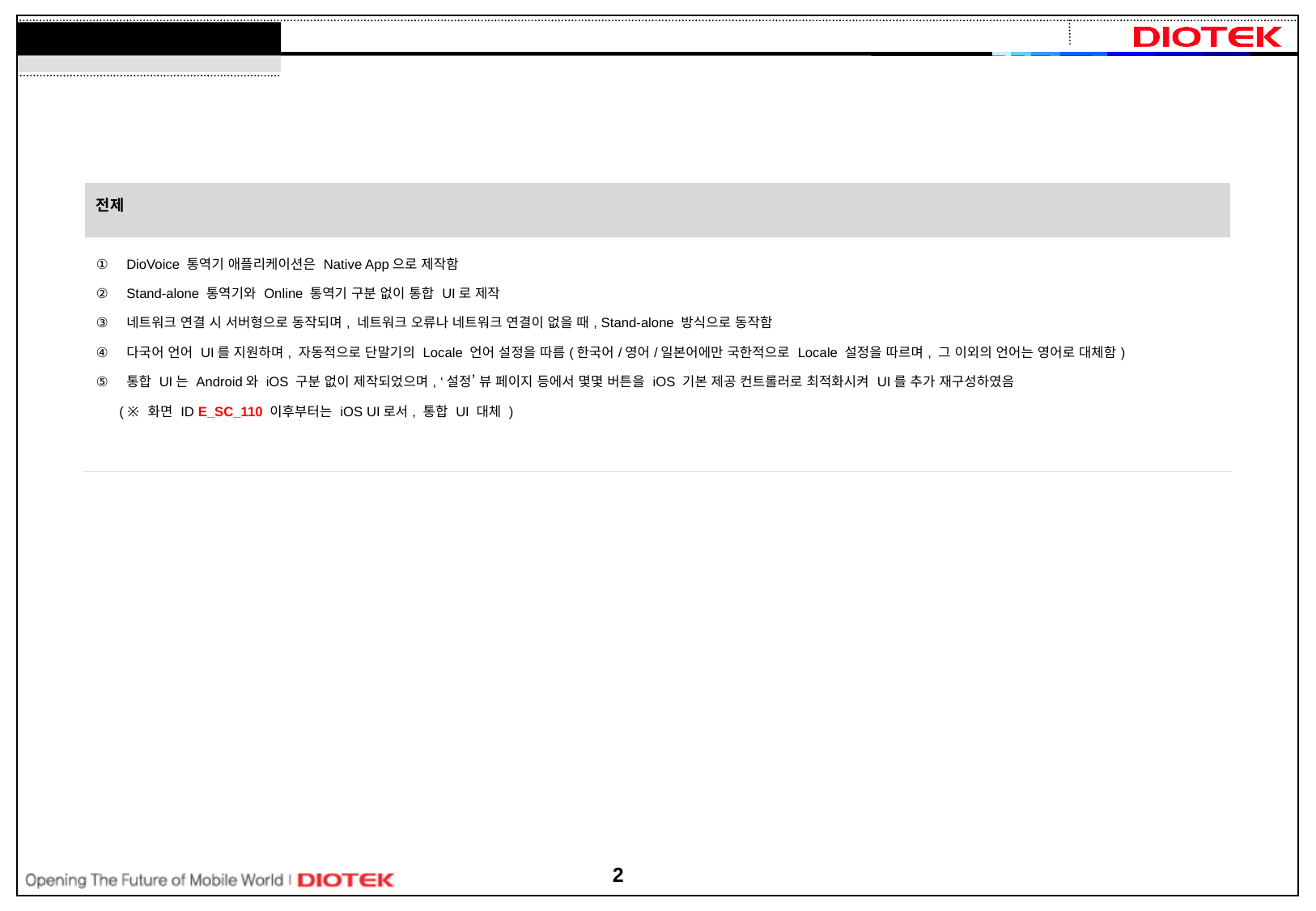

| 전제 |
| --- |
| DioVoice 통역기 애플리케이션은 Native App으로 제작함 Stand-alone 통역기와 Online 통역기 구분 없이 통합 UI로 제작 네트워크 연결 시 서버형으로 동작되며, 네트워크 오류나 네트워크 연결이 없을 때, Stand-alone 방식으로 동작함 다국어 언어 UI를 지원하며, 자동적으로 단말기의 Locale 언어 설정을 따름(한국어/영어/일본어에만 국한적으로 Locale 설정을 따르며, 그 이외의 언어는 영어로 대체함) 통합 UI는 Android와 iOS 구분 없이 제작되었으며, ‘설정’ 뷰 페이지 등에서 몇몇 버튼을 iOS 기본 제공 컨트롤러로 최적화시켜 UI를 추가 재구성하였음 ( ※ 화면 ID E\_SC\_110 이후부터는 iOS UI로서, 통합 UI 대체 ) |